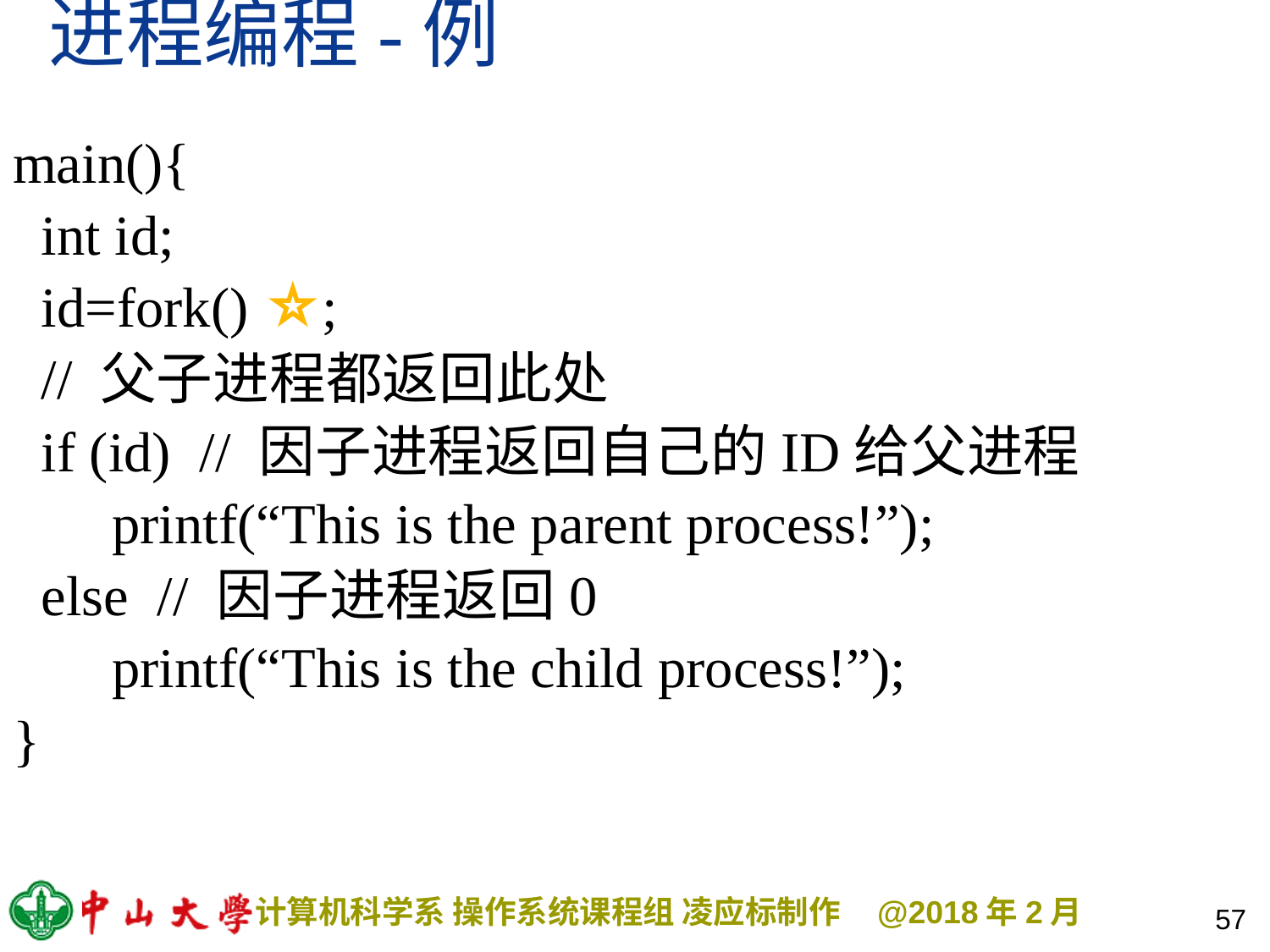

# 进程编程-例
main(){
  int id;
  id=fork() ☆;
  // 父子进程都返回此处
  if (id)  // 因子进程返回自己的ID给父进程
       printf(“This is the parent process!”);
  else  // 因子进程返回0
       printf(“This is the child process!”);
}
57